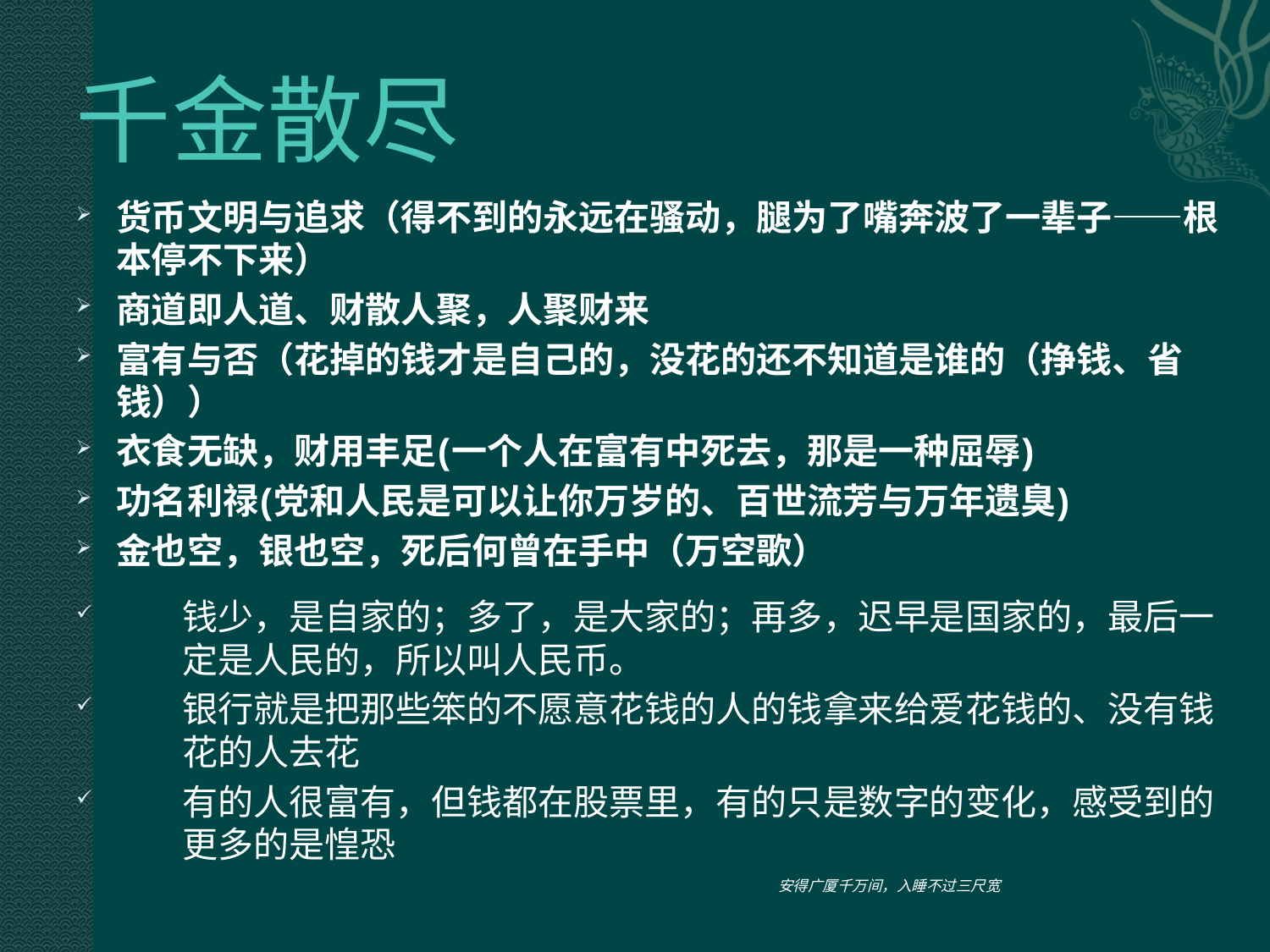

# 千金散尽
货币文明与追求（得不到的永远在骚动，腿为了嘴奔波了一辈子——根本停不下来）
商道即人道、财散人聚，人聚财来
富有与否（花掉的钱才是自己的，没花的还不知道是谁的（挣钱、省钱））
衣食无缺，财用丰足(一个人在富有中死去，那是一种屈辱)
功名利禄(党和人民是可以让你万岁的、百世流芳与万年遗臭)
金也空，银也空，死后何曾在手中（万空歌）

钱少，是自家的；多了，是大家的；再多，迟早是国家的，最后一定是人民的，所以叫人民币。
银行就是把那些笨的不愿意花钱的人的钱拿来给爱花钱的、没有钱花的人去花
有的人很富有，但钱都在股票里，有的只是数字的变化，感受到的更多的是惶恐
                                                                                                                                          安得广厦千万间，入睡不过三尺宽